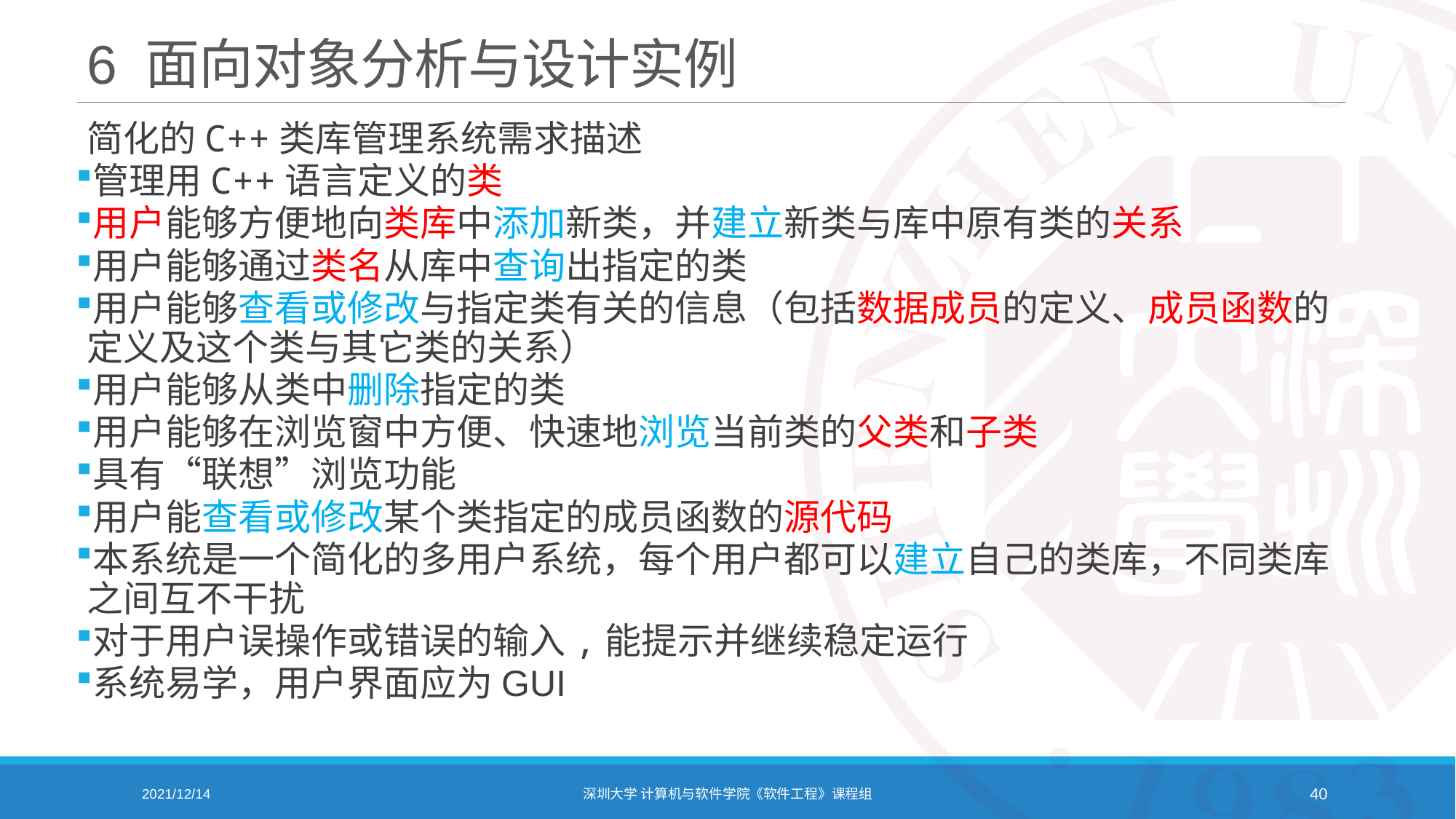

# 6 面向对象分析与设计实例
简化的C++类库管理系统需求描述
管理用C++语言定义的类
用户能够方便地向类库中添加新类，并建立新类与库中原有类的关系
用户能够通过类名从库中查询出指定的类
用户能够查看或修改与指定类有关的信息（包括数据成员的定义、成员函数的定义及这个类与其它类的关系）
用户能够从类中删除指定的类
用户能够在浏览窗中方便、快速地浏览当前类的父类和子类
具有“联想”浏览功能
用户能查看或修改某个类指定的成员函数的源代码
本系统是一个简化的多用户系统，每个用户都可以建立自己的类库，不同类库之间互不干扰
对于用户误操作或错误的输入,能提示并继续稳定运行
系统易学，用户界面应为GUI

2021/12/14
深圳大学 计算机与软件学院《软件工程》课程组
40